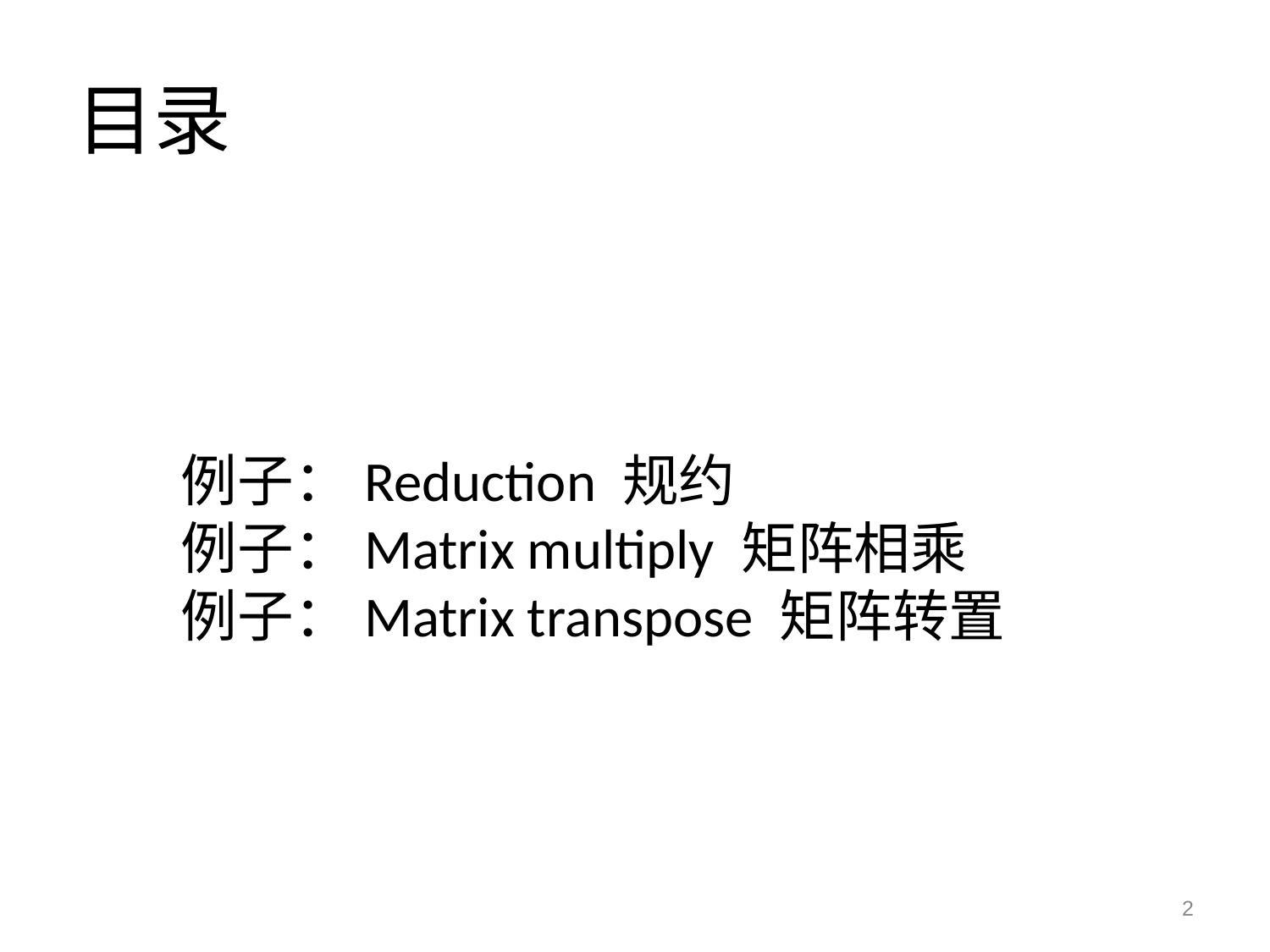

目录

例子：Reduction 规约
例子：Matrix multiply 矩阵相乘
例子：Matrix transpose 矩阵转置

2